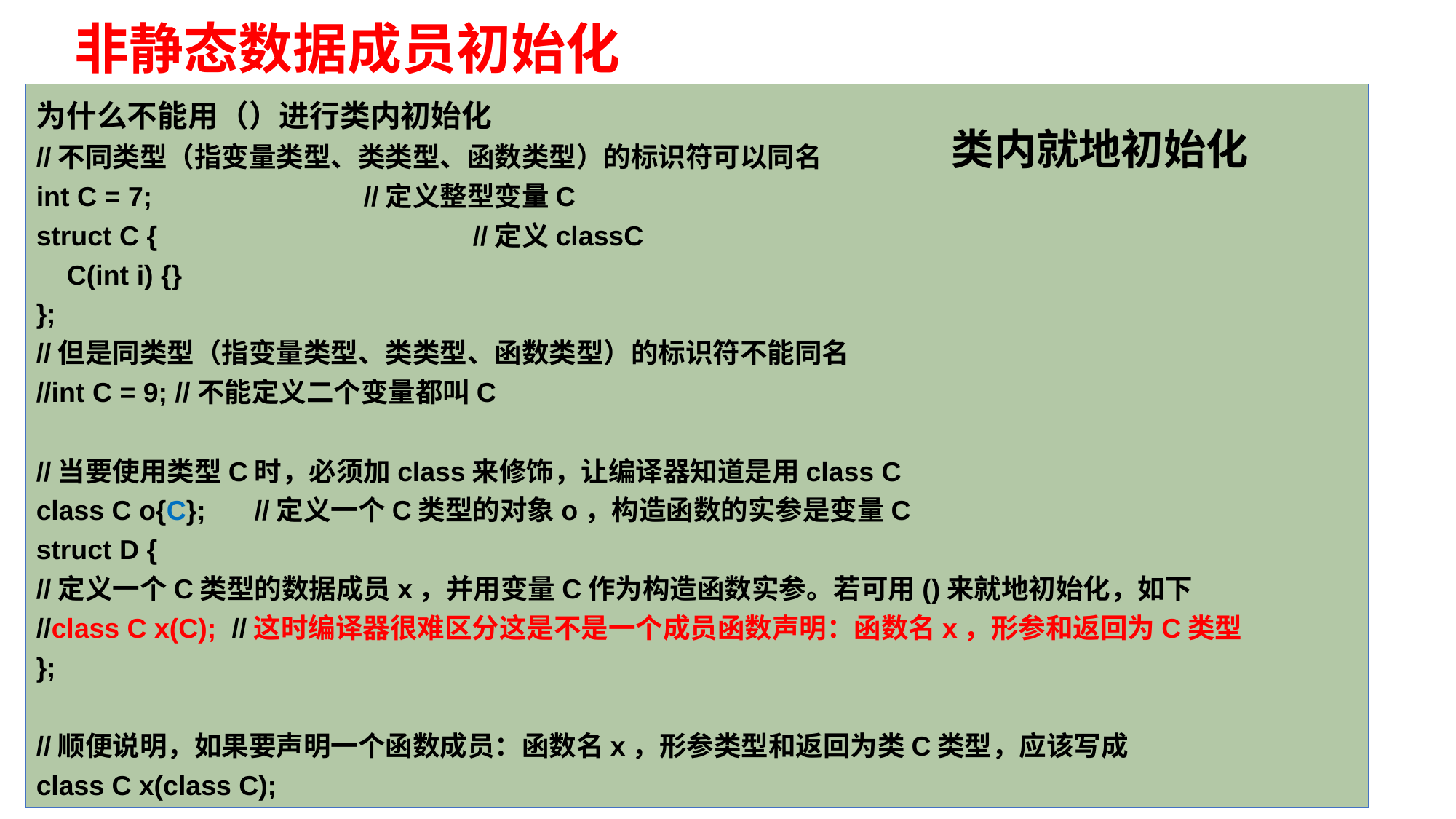

# 非静态数据成员初始化
为什么不能用（）进行类内初始化
//不同类型（指变量类型、类类型、函数类型）的标识符可以同名
int C = 7;		//定义整型变量C
struct C {			//定义classC
    C(int i) {}
};
//但是同类型（指变量类型、类类型、函数类型）的标识符不能同名
//int C = 9; //不能定义二个变量都叫C

//当要使用类型C时，必须加class来修饰，让编译器知道是用class C
class C o{C};	//定义一个C类型的对象o，构造函数的实参是变量C
struct D {
//定义一个C类型的数据成员x，并用变量C作为构造函数实参。若可用()来就地初始化，如下
//class C x(C);  //这时编译器很难区分这是不是一个成员函数声明：函数名x，形参和返回为C类型
};

//顺便说明，如果要声明一个函数成员：函数名x，形参类型和返回为类C类型，应该写成
class C x(class C);
类内就地初始化